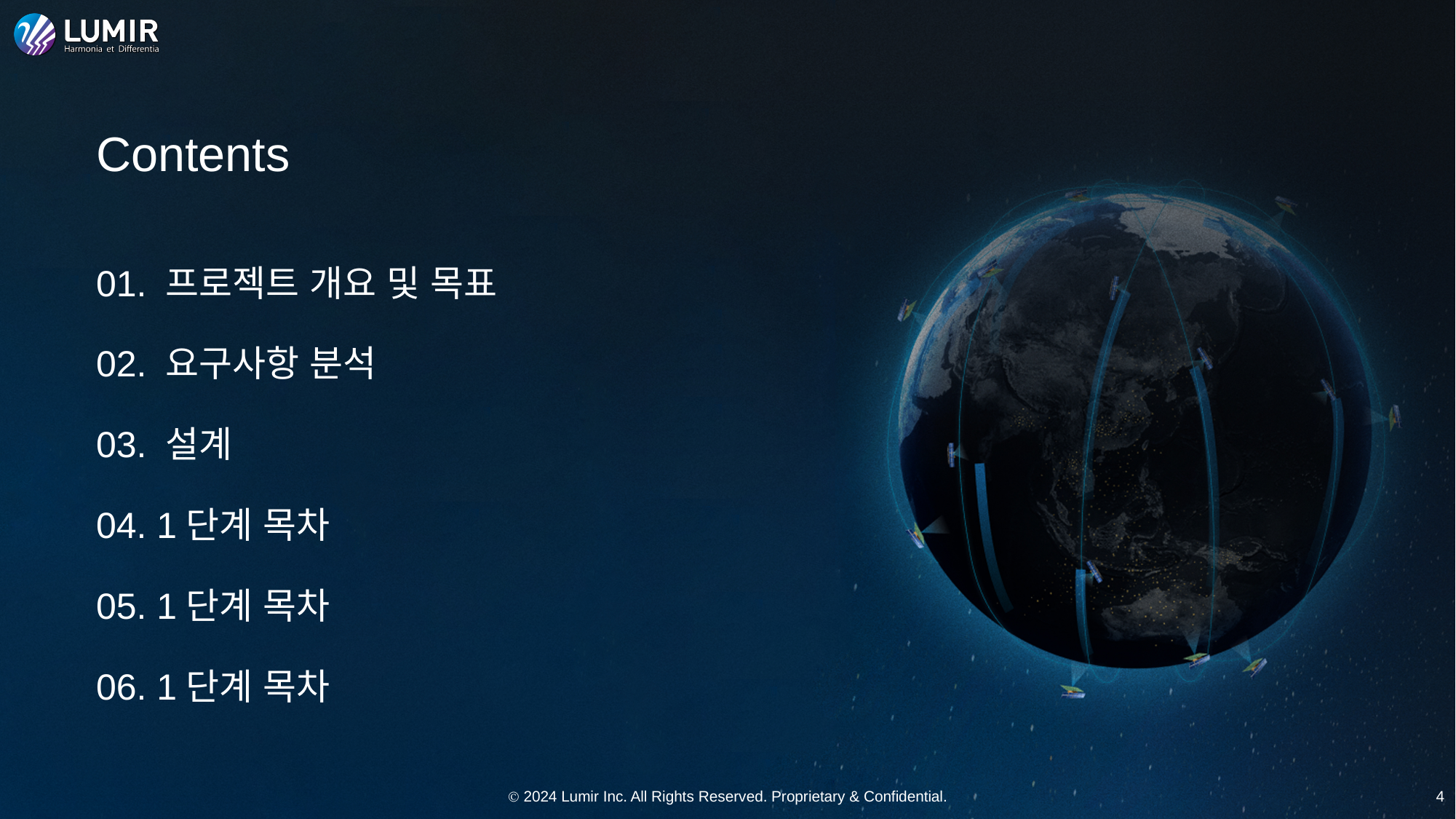

# Contents
01. 프로젝트 개요 및 목표
02. 요구사항 분석
03. 설계
04. 1단계 목차
05. 1단계 목차
06. 1단계 목차